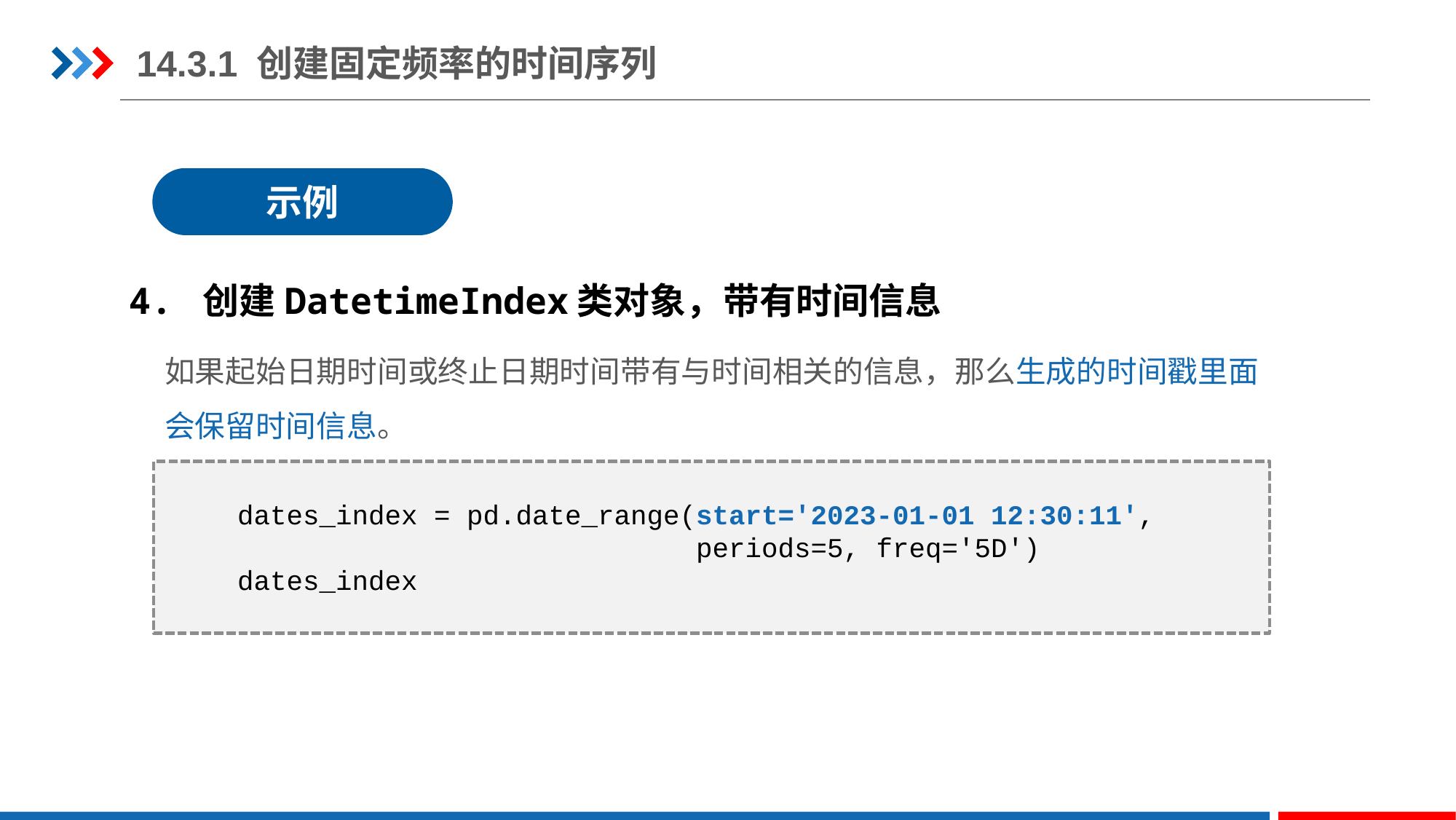

14.3.1 创建固定频率的时间序列
示例
4. 创建DatetimeIndex类对象，带有时间信息
如果起始日期时间或终止日期时间带有与时间相关的信息，那么生成的时间戳里面会保留时间信息。

dates_index = pd.date_range(start='2023-01-01 12:30:11',
                            periods=5, freq='5D')
dates_index